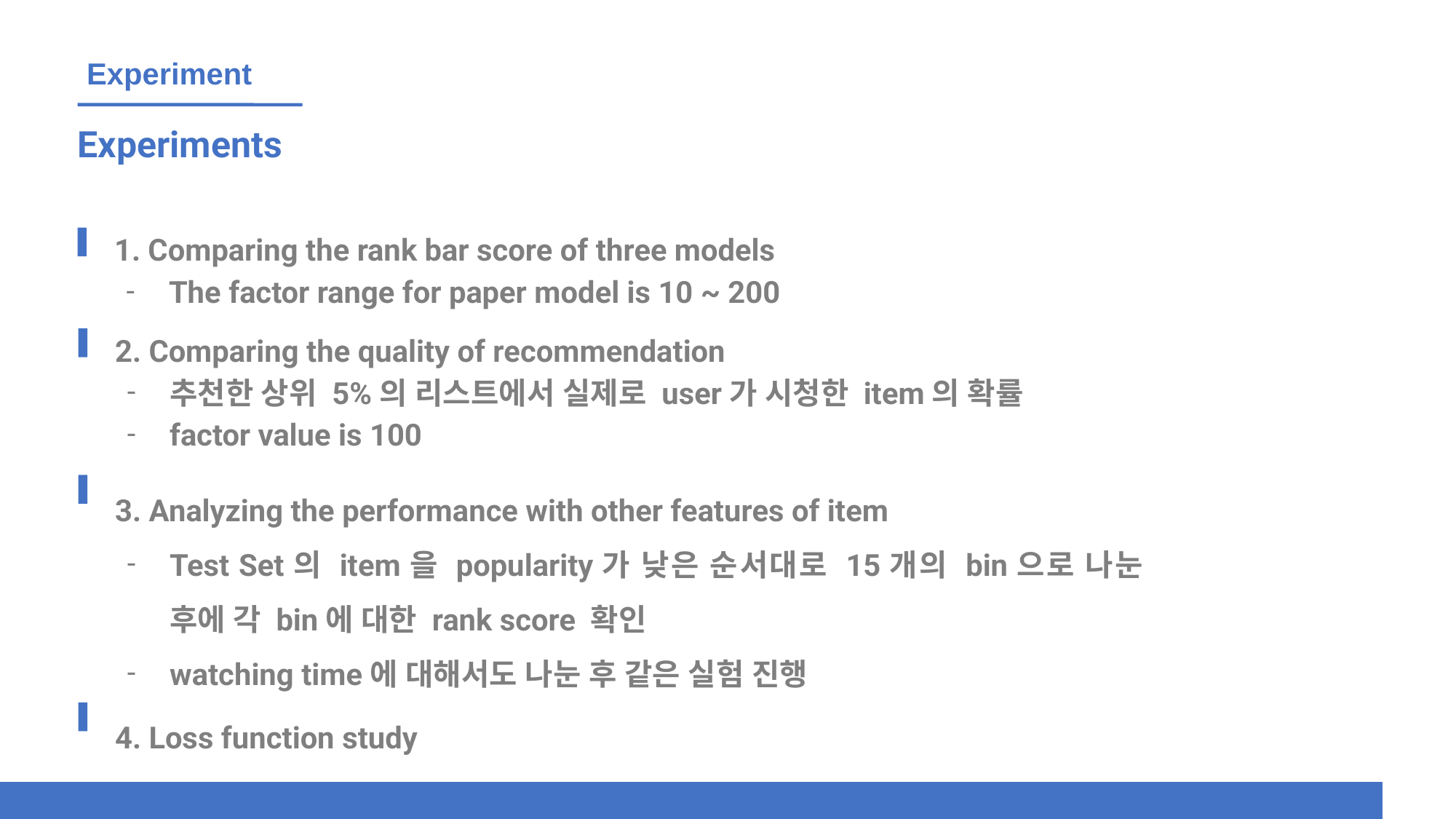

Experiment
Experiments
1. Comparing the rank bar score of three models
The factor range for paper model is 10 ~ 200

2. Comparing the quality of recommendation
추천한 상위 5%의 리스트에서 실제로 user가 시청한 item의 확률
factor value is 100

3. Analyzing the performance with other features of item
Test Set의 item을 popularity가 낮은 순서대로 15개의 bin으로 나눈 후에 각 bin에 대한 rank score 확인
watching time에 대해서도 나눈 후 같은 실험 진행

4. Loss function study